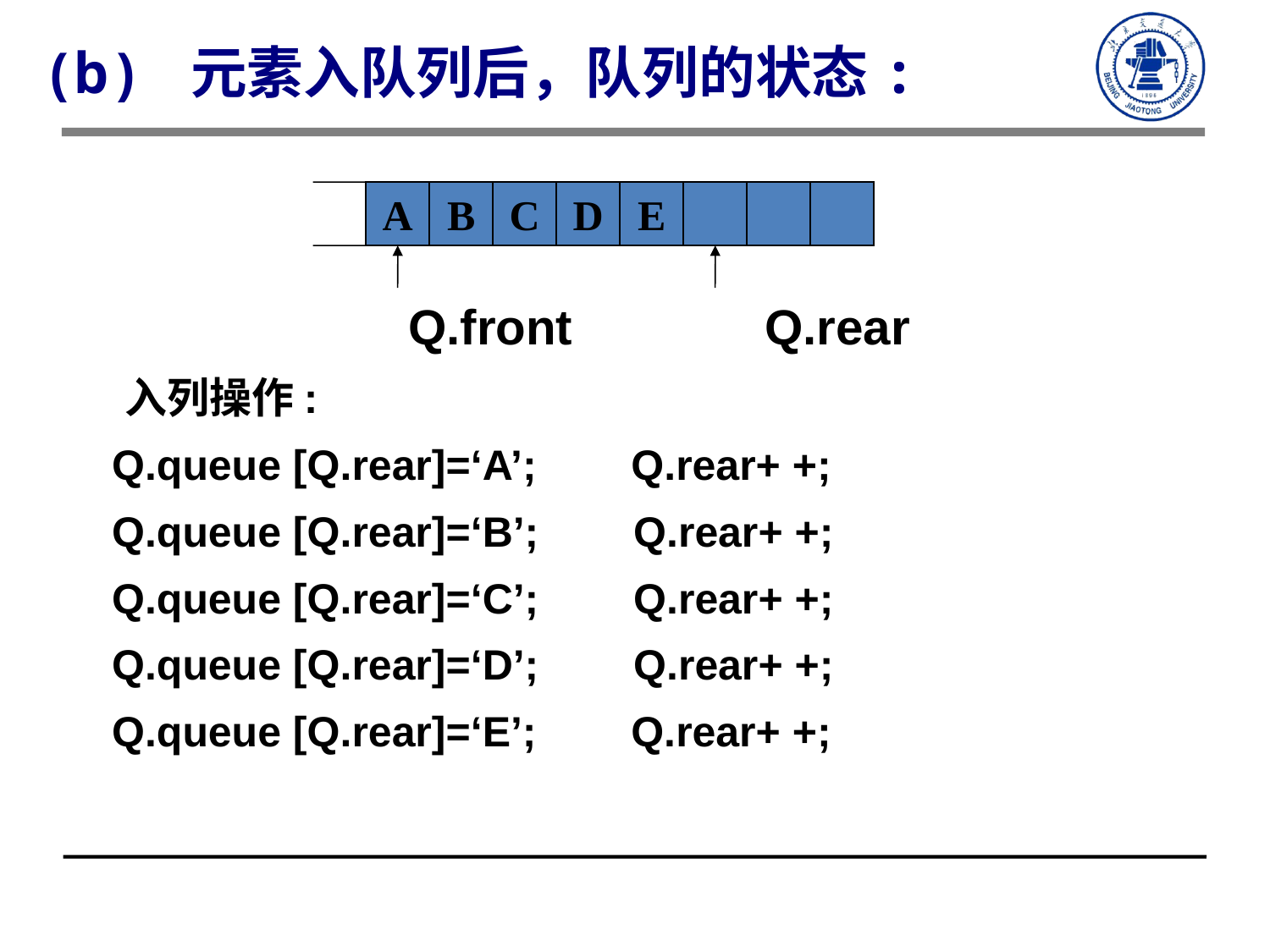

(b) 元素入队列后，队列的状态:
# Q.front              Q.rear
    入列操作:
   Q.queue [Q.rear]=‘A’;        Q.rear+ +;
   Q.queue [Q.rear]=‘B’;        Q.rear+ +;
   Q.queue [Q.rear]=‘C’;        Q.rear+ +;
   Q.queue [Q.rear]=‘D’;        Q.rear+ +;
   Q.queue [Q.rear]=‘E’;        Q.rear+ +;

A
B
C
D
E